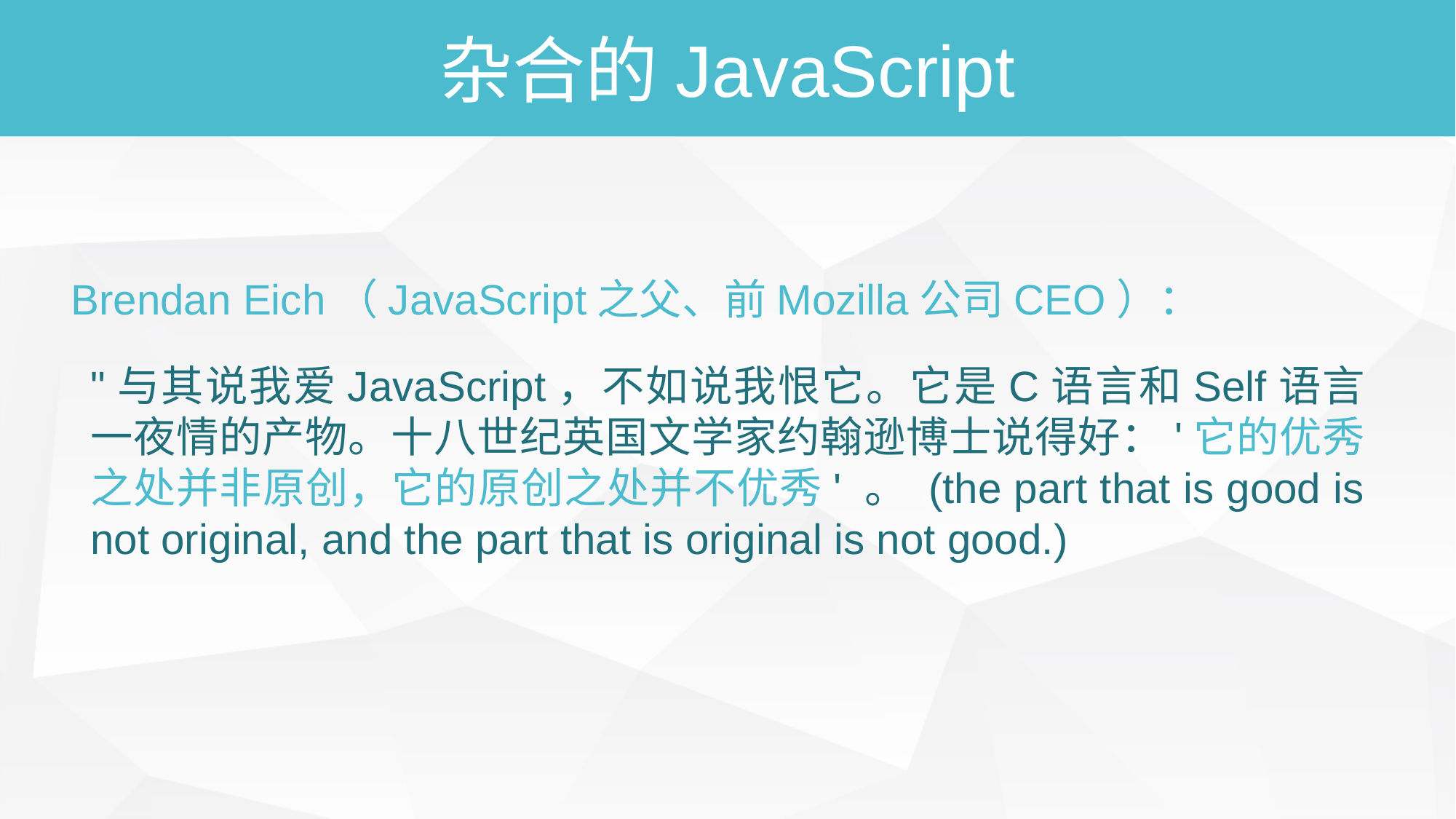

杂合的JavaScript
Brendan Eich（JavaScript之父、前Mozilla公司CEO）：
"与其说我爱JavaScript，不如说我恨它。它是C语言和Self语言一夜情的产物。十八世纪英国文学家约翰逊博士说得好：'它的优秀之处并非原创，它的原创之处并不优秀' 。 (the part that is good is not original, and the part that is original is not good.)